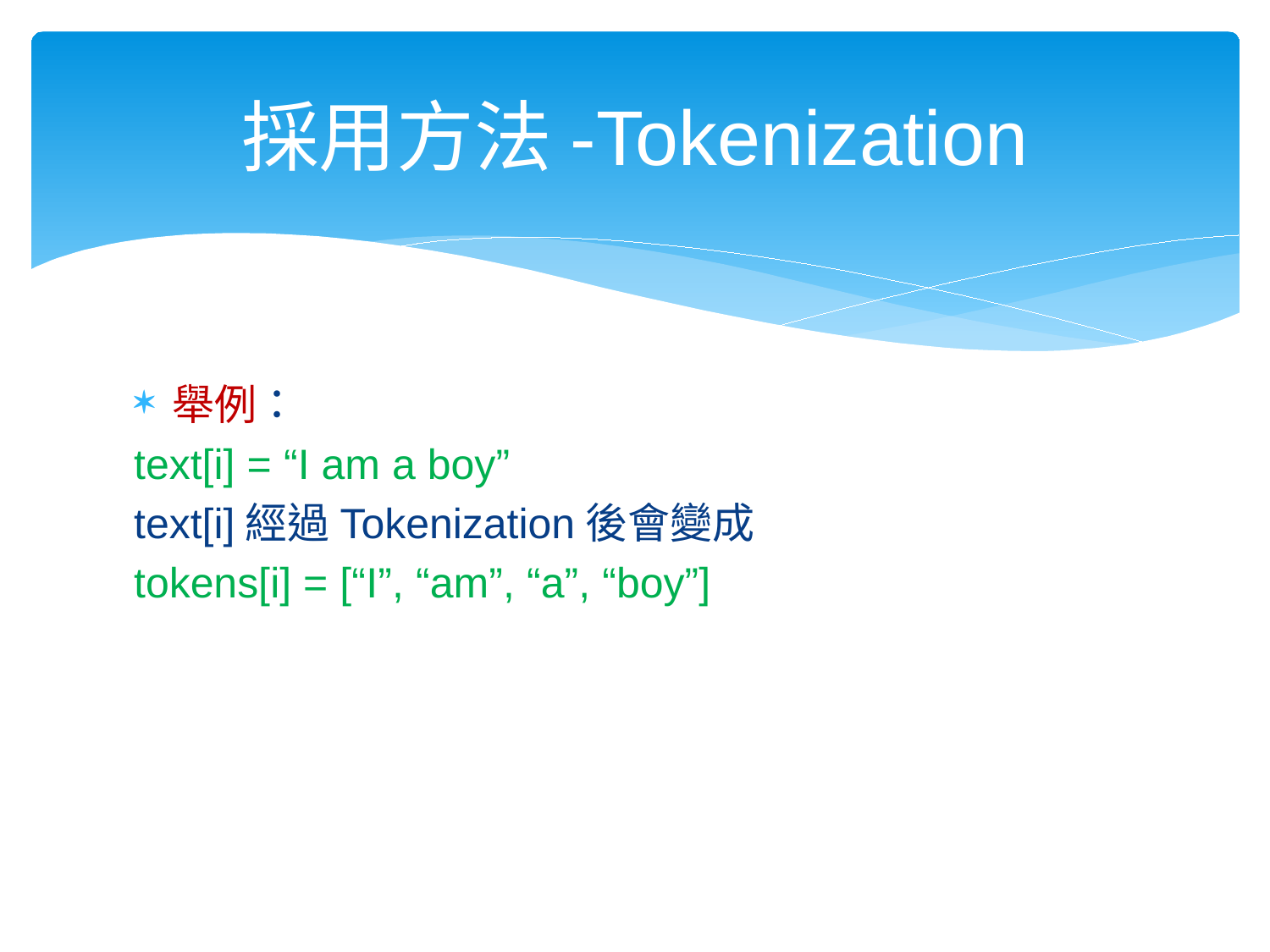

# 採用方法-Tokenization
舉例：
text[i] = “I am a boy”
text[i]經過Tokenization後會變成
tokens[i] = [“I”, “am”, “a”, “boy”]